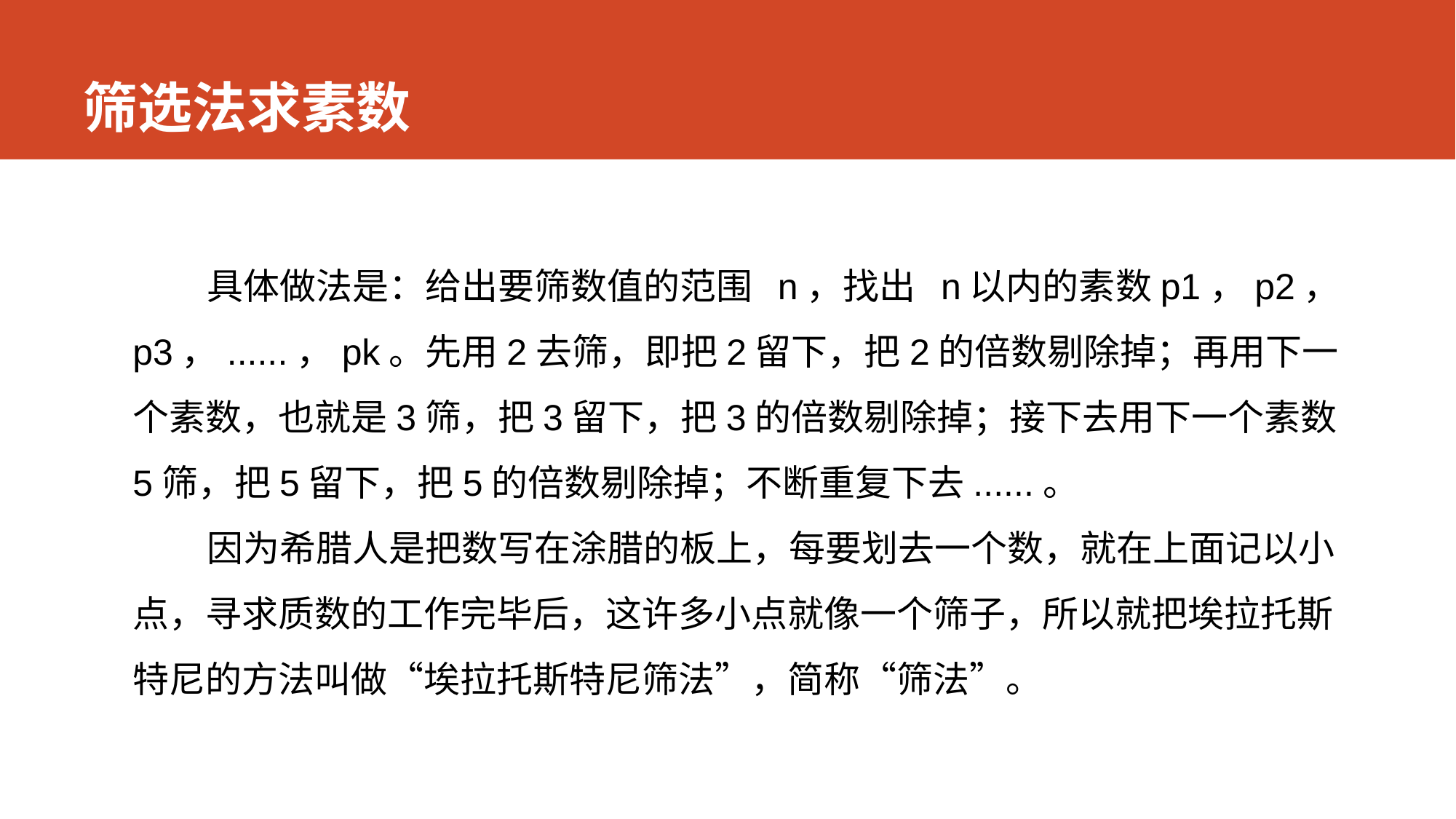

# 筛选法求素数
        具体做法是：给出要筛数值的范围  n，找出  n以内的素数p1，p2，p3，......，pk。先用2去筛，即把2留下，把2的倍数剔除掉；再用下一个素数，也就是3筛，把3留下，把3的倍数剔除掉；接下去用下一个素数5筛，把5留下，把5的倍数剔除掉；不断重复下去......。
        因为希腊人是把数写在涂腊的板上，每要划去一个数，就在上面记以小点，寻求质数的工作完毕后，这许多小点就像一个筛子，所以就把埃拉托斯特尼的方法叫做“埃拉托斯特尼筛法”，简称“筛法”。